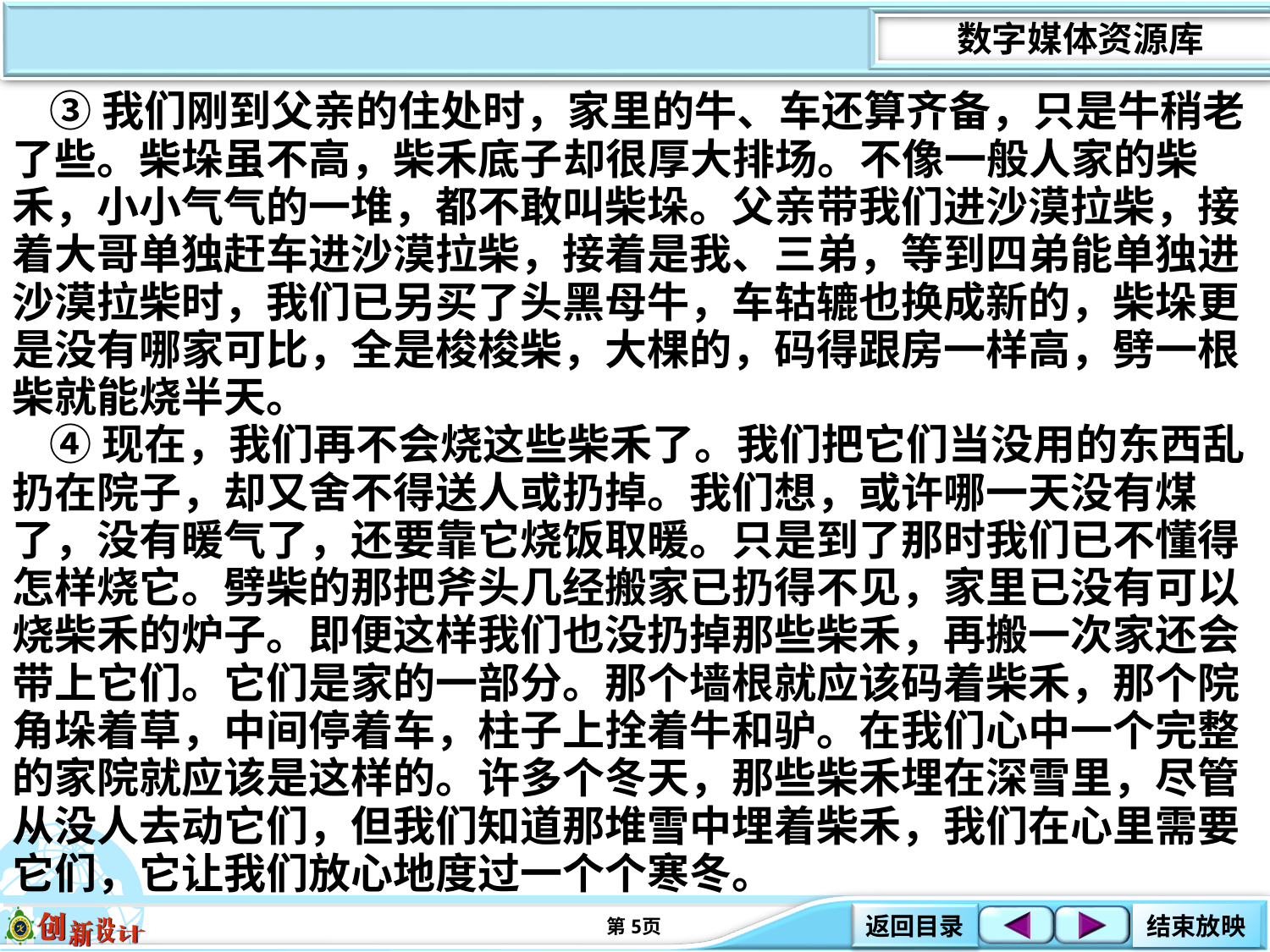

③我们刚到父亲的住处时，家里的牛、车还算齐备，只是牛稍老了些。柴垛虽不高，柴禾底子却很厚大排场。不像一般人家的柴禾，小小气气的一堆，都不敢叫柴垛。父亲带我们进沙漠拉柴，接着大哥单独赶车进沙漠拉柴，接着是我、三弟，等到四弟能单独进沙漠拉柴时，我们已另买了头黑母牛，车轱辘也换成新的，柴垛更是没有哪家可比，全是梭梭柴，大棵的，码得跟房一样高，劈一根柴就能烧半天。
④现在，我们再不会烧这些柴禾了。我们把它们当没用的东西乱扔在院子，却又舍不得送人或扔掉。我们想，或许哪一天没有煤了，没有暖气了，还要靠它烧饭取暖。只是到了那时我们已不懂得怎样烧它。劈柴的那把斧头几经搬家已扔得不见，家里已没有可以烧柴禾的炉子。即便这样我们也没扔掉那些柴禾，再搬一次家还会带上它们。它们是家的一部分。那个墙根就应该码着柴禾，那个院角垛着草，中间停着车，柱子上拴着牛和驴。在我们心中一个完整的家院就应该是这样的。许多个冬天，那些柴禾埋在深雪里，尽管从没人去动它们，但我们知道那堆雪中埋着柴禾，我们在心里需要它们，它让我们放心地度过一个个寒冬。